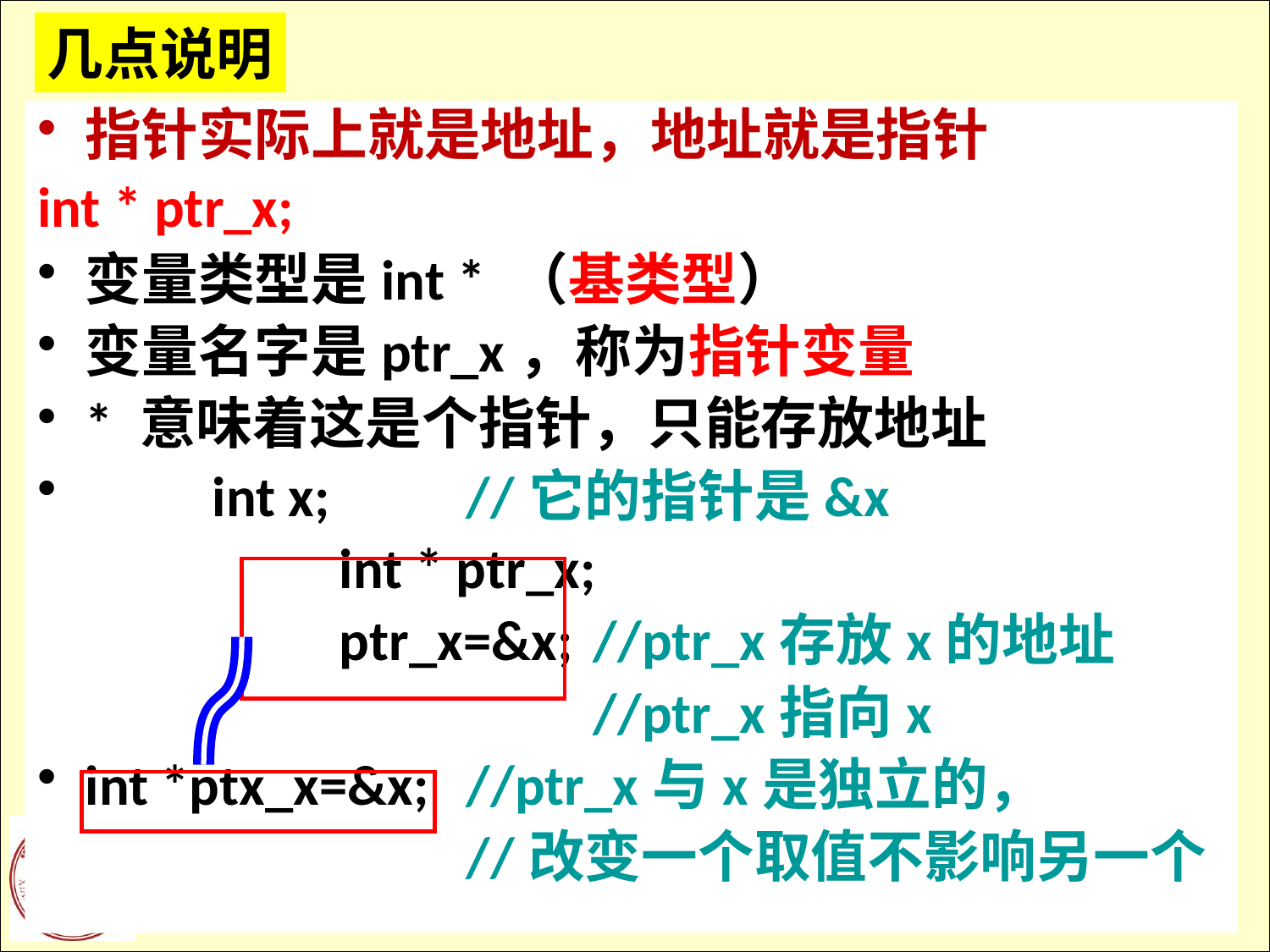

几点说明
指针实际上就是地址，地址就是指针
int * ptr_x;
变量类型是int * （基类型）
变量名字是ptr_x，称为指针变量
* 意味着这是个指针，只能存放地址
       	int x;		//它的指针是&x
			int * ptr_x;
			ptr_x=&x;	//ptr_x存放x的地址
					//ptr_x指向x
int *ptx_x=&x;	//ptr_x与x是独立的，
				//改变一个取值不影响另一个

10